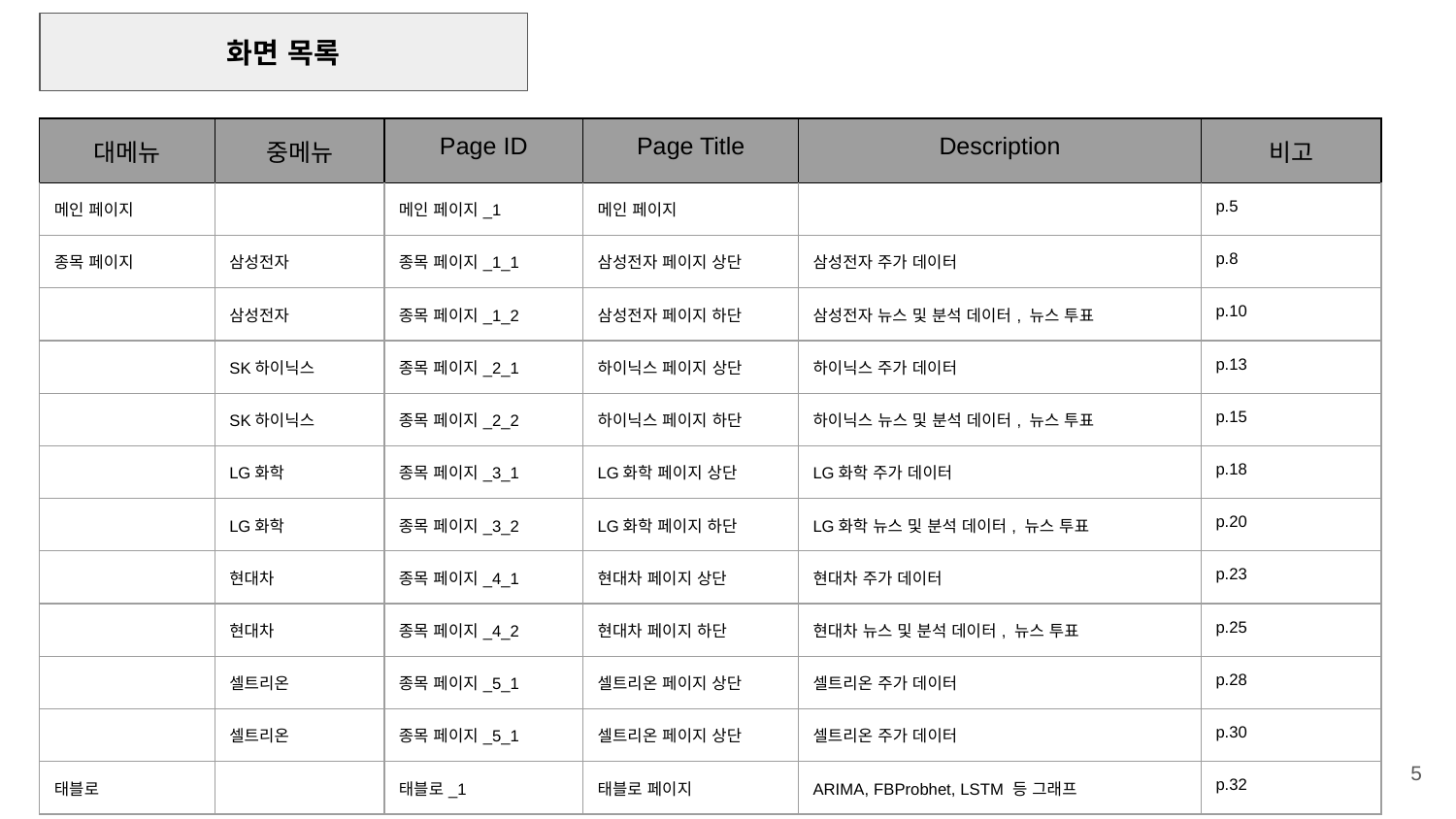

화면 목록
| 대메뉴 | 중메뉴 | Page ID | Page Title | Description | 비고 |
| --- | --- | --- | --- | --- | --- |
| 메인 페이지 |  | 메인 페이지\_1 | 메인 페이지 |  | p.5 |
| 종목 페이지 | 삼성전자 | 종목 페이지\_1\_1 | 삼성전자 페이지 상단 | 삼성전자 주가 데이터 | p.8 |
|  | 삼성전자 | 종목 페이지\_1\_2 | 삼성전자 페이지 하단 | 삼성전자 뉴스 및 분석 데이터, 뉴스 투표 | p.10 |
|  | SK하이닉스 | 종목 페이지\_2\_1 | 하이닉스 페이지 상단 | 하이닉스 주가 데이터 | p.13 |
|  | SK하이닉스 | 종목 페이지\_2\_2 | 하이닉스 페이지 하단 | 하이닉스 뉴스 및 분석 데이터, 뉴스 투표 | p.15 |
|  | LG화학 | 종목 페이지\_3\_1 | LG화학 페이지 상단 | LG화학 주가 데이터 | p.18 |
|  | LG화학 | 종목 페이지\_3\_2 | LG화학 페이지 하단 | LG화학 뉴스 및 분석 데이터, 뉴스 투표 | p.20 |
|  | 현대차 | 종목 페이지\_4\_1 | 현대차 페이지 상단 | 현대차 주가 데이터 | p.23 |
|  | 현대차 | 종목 페이지\_4\_2 | 현대차 페이지 하단 | 현대차 뉴스 및 분석 데이터, 뉴스 투표 | p.25 |
|  | 셀트리온 | 종목 페이지\_5\_1 | 셀트리온 페이지 상단 | 셀트리온 주가 데이터 | p.28 |
|  | 셀트리온 | 종목 페이지\_5\_1 | 셀트리온 페이지 상단 | 셀트리온 주가 데이터 | p.30 |
| 태블로 |  | 태블로\_1 | 태블로 페이지 | ARIMA, FBProbhet, LSTM 등 그래프 | p.32 |
5